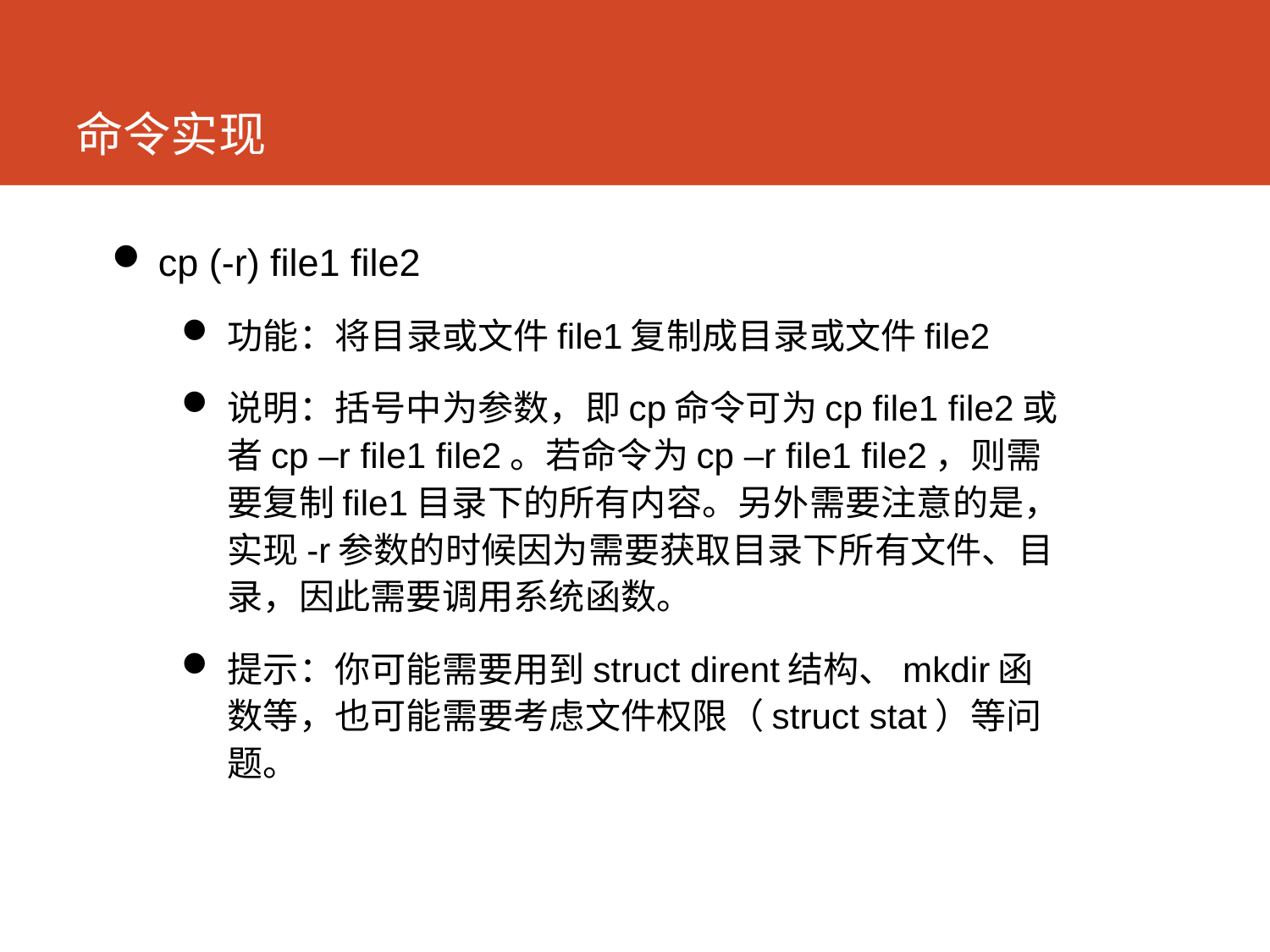

# 命令实现
cp (-r) file1 file2
功能：将目录或文件file1复制成目录或文件file2
说明：括号中为参数，即cp命令可为cp file1 file2或者cp –r file1 file2。若命令为cp –r file1 file2，则需要复制file1目录下的所有内容。另外需要注意的是，实现-r参数的时候因为需要获取目录下所有文件、目录，因此需要调用系统函数。
提示：你可能需要用到struct dirent结构、mkdir函数等，也可能需要考虑文件权限（struct stat）等问题。